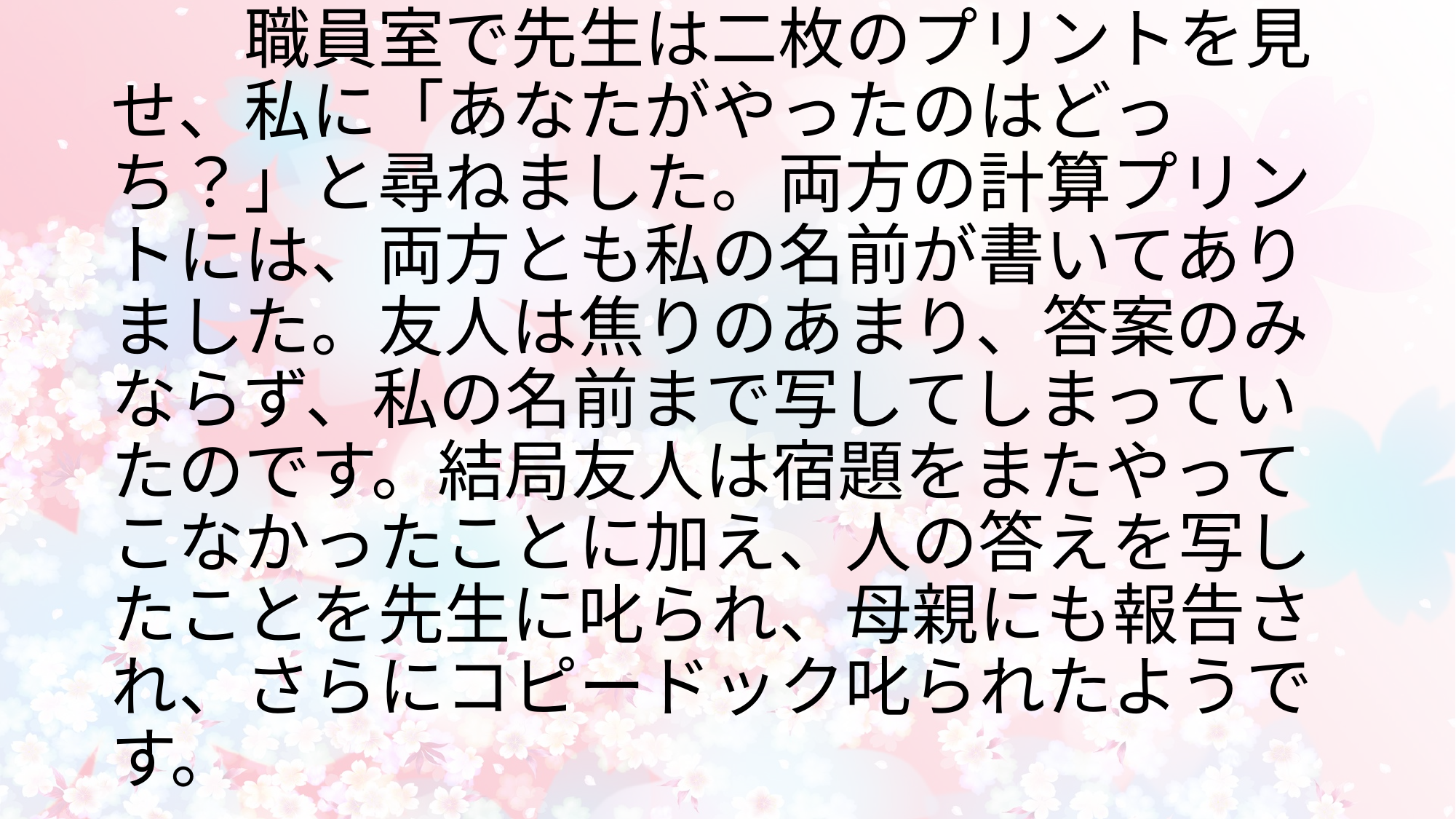

職員室で先生は二枚のプリントを見せ、私に「あなたがやったのはどっち？」と尋ねました。両方の計算プリントには、両方とも私の名前が書いてありました。友人は焦りのあまり、答案のみならず、私の名前まで写してしまっていたのです。結局友人は宿題をまたやってこなかったことに加え、人の答えを写したことを先生に叱られ、母親にも報告され、さらにコピードック叱られたようです。